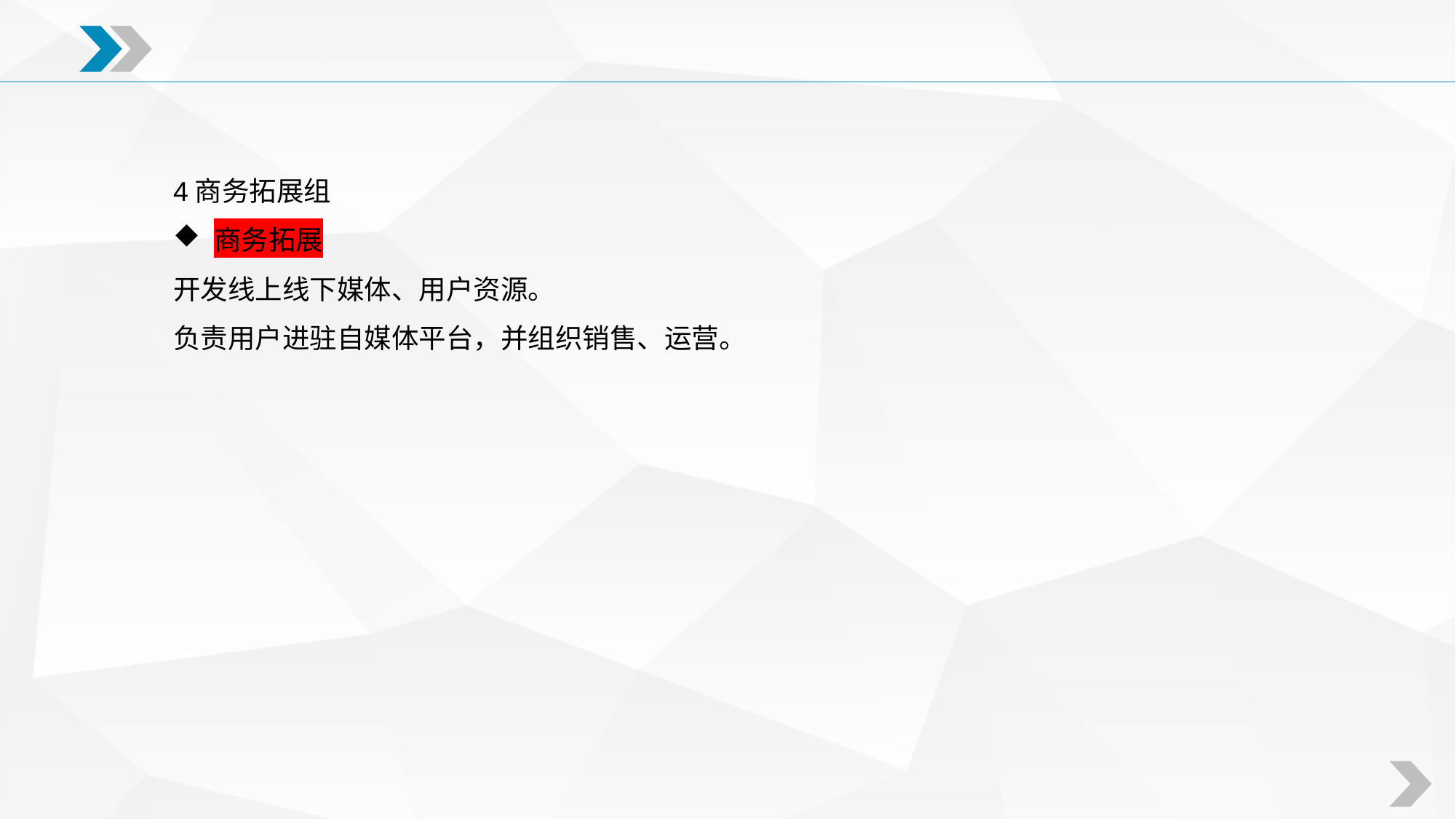

4商务拓展组
商务拓展
开发线上线下媒体、用户资源。
负责用户进驻自媒体平台，并组织销售、运营。